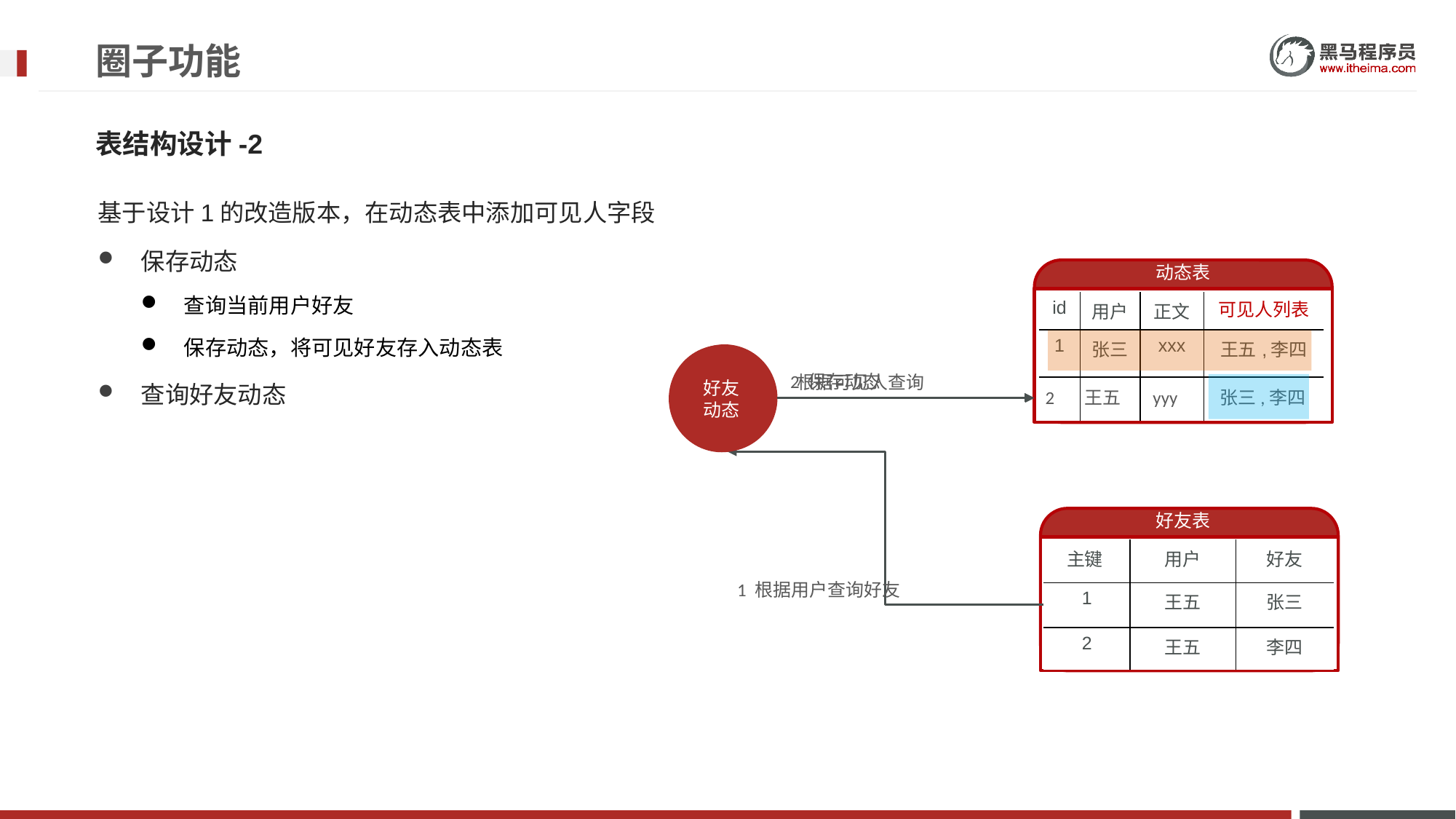

# 圈子功能
表结构设计-2

基于设计1的改造版本，在动态表中添加可见人字段
保存动态
查询当前用户好友
保存动态，将可见好友存入动态表
查询好友动态
动态表

| id | 用户 | 正文 |  |
| --- | --- | --- | --- |
| 1 | 张三 | xxx | 王五,李四 |
|  |  |  |  |
可见人列表

发布动态
好友动态
2 保存动态
根据可见人查询

2      王五       yyy         张三,李四
好友表

| 主键 | 用户 | 好友 |
| --- | --- | --- |
| 1 | 王五 | 张三 |
| 2 | 王五 | 李四 |
1 根据用户查询好友